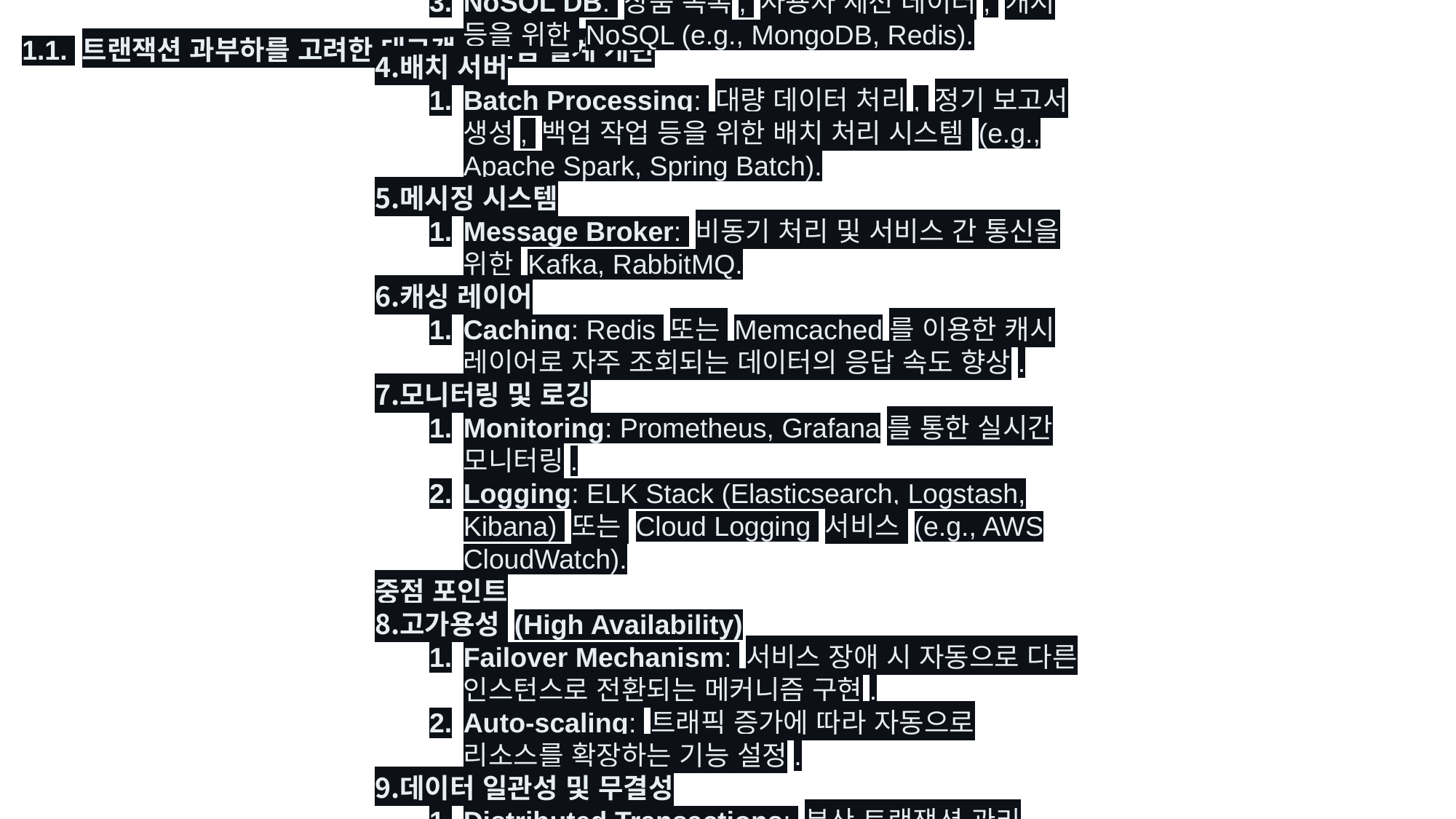

e-commerce 시스템을 트랜잭션 과부하를 고려하여 대고객서비스로 새롭게 설계하기 위해, 다음과 같은 설계 및 중점 포인트를 기술하겠습니다.
시스템 설계
1. 아키텍처 개요
Microservices Architecture: 단일 모놀리식 애플리케이션에서 각 기능을 독립된 서비스로 분리하여 트랜잭션 처리와 확장성을 개선.
Horizontal Scalability: 트래픽 증가에 대응할 수 있도록 각 서비스와 컴포넌트를 수평으로 확장 가능하게 설계.
Cloud-native Design: 클라우드 환경에서 효율적으로 운영되도록 설계, 자동화된 배포와 모니터링을 고려.
2. 주요 컴포넌트
프론트엔드
모바일 UI: React Native 또는 Flutter로 크로스 플랫폼 지원
웹 UI: React.js, Vue.js 또는 Angular를 이용한 SPA(Single Page Application) 구현
백엔드 서비스
Gateway Service: API Gateway (e.g., AWS API Gateway, Kong, NGINX)로 모든 요청을 중앙 집중화하고 라우팅 및 인증 처리.
Authentication Service: 사용자 인증 및 권한 관리 (e.g., OAuth 2.0, JWT).
Catalog Service: 상품 목록, 검색, 필터링 등 상품 관련 서비스.
Order Service: 주문 생성, 관리, 트랜잭션 처리.
Payment Service: 결제 처리, 외부 결제 게이트웨이와의 연동.
User Service: 사용자 정보 관리, 프로필 업데이트.
Notification Service: 이메일, SMS, 푸시 알림 등.
데이터베이스
Primary DB: 트랜잭션 처리를 위한 RDBMS (e.g., MySQL, PostgreSQL).
Read Replica: 읽기 성능을 높이기 위한 리드 레플리카.
NoSQL DB: 상품 목록, 사용자 세션 데이터, 캐시 등을 위한 NoSQL (e.g., MongoDB, Redis).
배치 서버
Batch Processing: 대량 데이터 처리, 정기 보고서 생성, 백업 작업 등을 위한 배치 처리 시스템 (e.g., Apache Spark, Spring Batch).
메시징 시스템
Message Broker: 비동기 처리 및 서비스 간 통신을 위한 Kafka, RabbitMQ.
캐싱 레이어
Caching: Redis 또는 Memcached를 이용한 캐시 레이어로 자주 조회되는 데이터의 응답 속도 향상.
모니터링 및 로깅
Monitoring: Prometheus, Grafana를 통한 실시간 모니터링.
Logging: ELK Stack (Elasticsearch, Logstash, Kibana) 또는 Cloud Logging 서비스 (e.g., AWS CloudWatch).
중점 포인트
고가용성 (High Availability)
Failover Mechanism: 서비스 장애 시 자동으로 다른 인스턴스로 전환되는 메커니즘 구현.
Auto-scaling: 트래픽 증가에 따라 자동으로 리소스를 확장하는 기능 설정.
데이터 일관성 및 무결성
Distributed Transactions: 분산 트랜잭션 관리 (e.g., Saga Pattern)로 데이터 일관성 보장.
Event Sourcing & CQRS: 이벤트 소싱과 CQRS 패턴을 통해 명령 처리와 조회를 분리.
보안
Secure Communication: 모든 서비스 간 통신을 TLS로 암호화.
Authentication & Authorization: OAuth 2.0, JWT를 이용한 강력한 인증 및 권한 부여 메커니즘.
Data Encryption: 저장 데이터와 전송 데이터의 암호화.
성능 최적화
Load Balancing: 각 서비스 앞단에 로드 밸런서를 두어 트래픽을 고르게 분산.
Database Optimization: 인덱스 최적화, 쿼리 튜닝, 데이터베이스 샤딩.
Caching: 자주 접근하는 데이터에 대한 캐시 전략 수립.
확장성 (Scalability)
Horizontal Scaling: 서비스 인스턴스를 수평적으로 확장 가능하게 설계.
Microservices Decomposition: 기능별로 서비스를 세분화하여 독립적으로 확장 가능하게 함.
지속적 통합 및 배포 (CI/CD)
CI/CD Pipeline: Jenkins, GitLab CI, GitHub Actions 등을 이용해 코드 변경 시 자동으로 빌드, 테스트, 배포하는 파이프라인 구축.
Infrastructure as Code (IaC): Terraform, AWS CloudFormation을 이용해 인프라를 코드로 관리.
비용 관리
Cost Optimization: 클라우드 리소스 사용량을 모니터링하고 최적화.
Reserved Instances: 장기적으로 사용할 인스턴스에 대해 예약 인스턴스 구매를 통해 비용 절감.
이러한 설계와 중점 포인트를 통해 e-commerce 시스템의 트랜잭션 처리 성능과 확장성을 크게 개선할 수 있으며, 안정적이고 신뢰할 수 있는 대고객 서비스를 제공할 수 있습니다.
1.1. 트랜잭션 과부하를 고려한 대고객 시스템 설계 개편